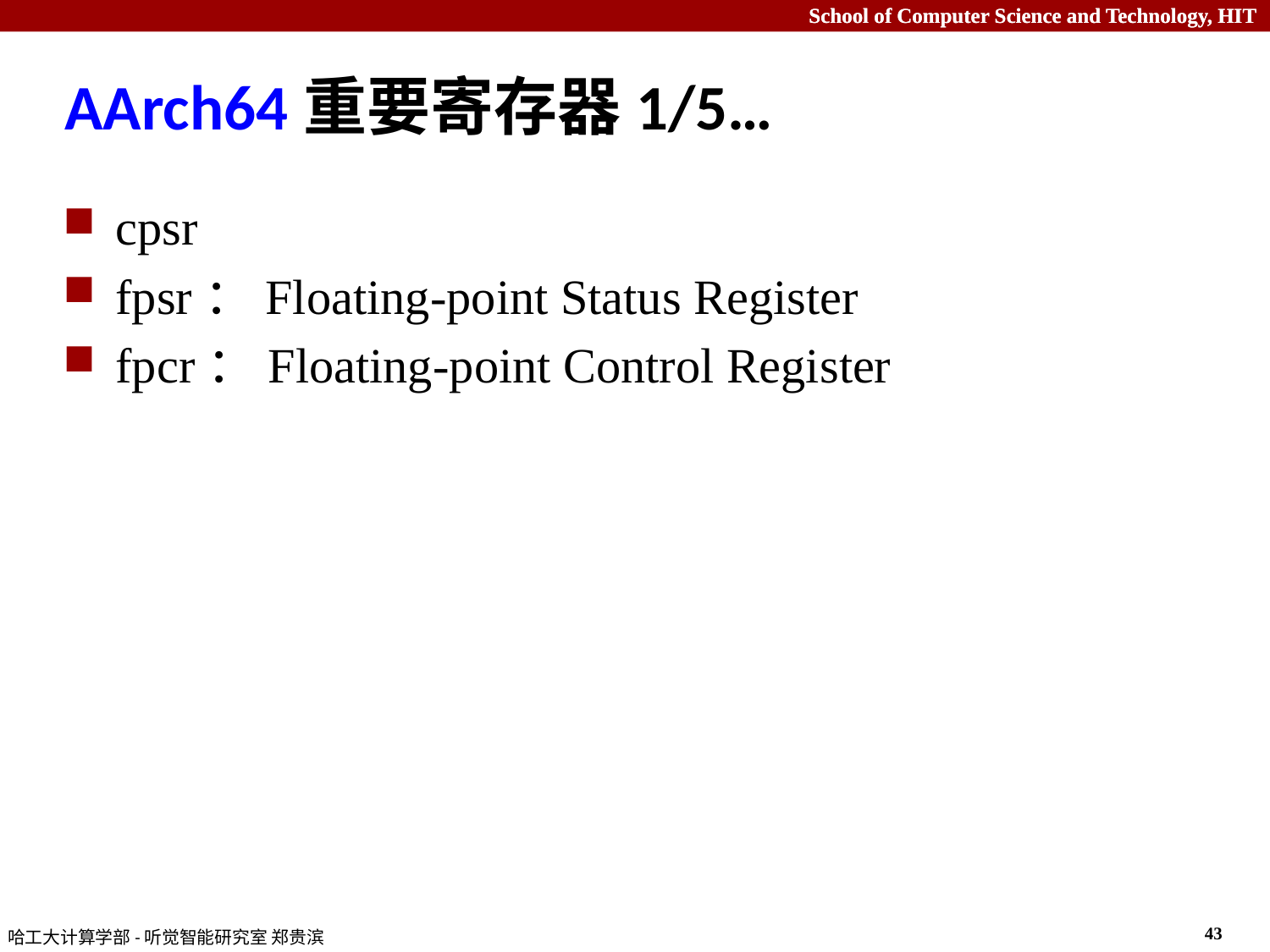

# AArch64重要寄存器1/5…
cpsr
fpsr：Floating-point Status Register
fpcr：Floating-point Control Register